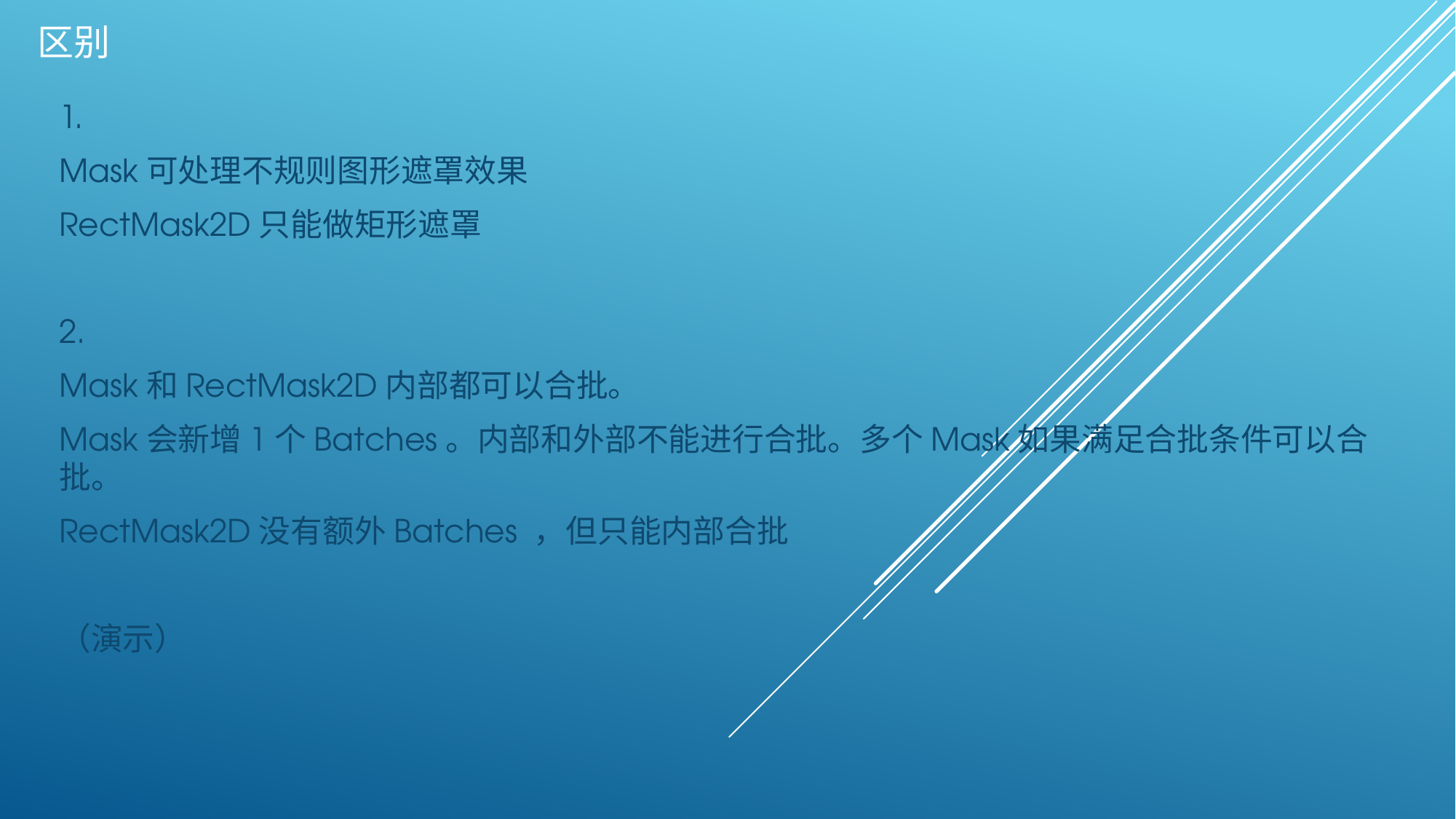

# 区别
1.
Mask可处理不规则图形遮罩效果
RectMask2D只能做矩形遮罩

2.
Mask和RectMask2D内部都可以合批。
Mask会新增1个Batches。内部和外部不能进行合批。多个Mask如果满足合批条件可以合批。
RectMask2D没有额外Batches ，但只能内部合批

（演示）